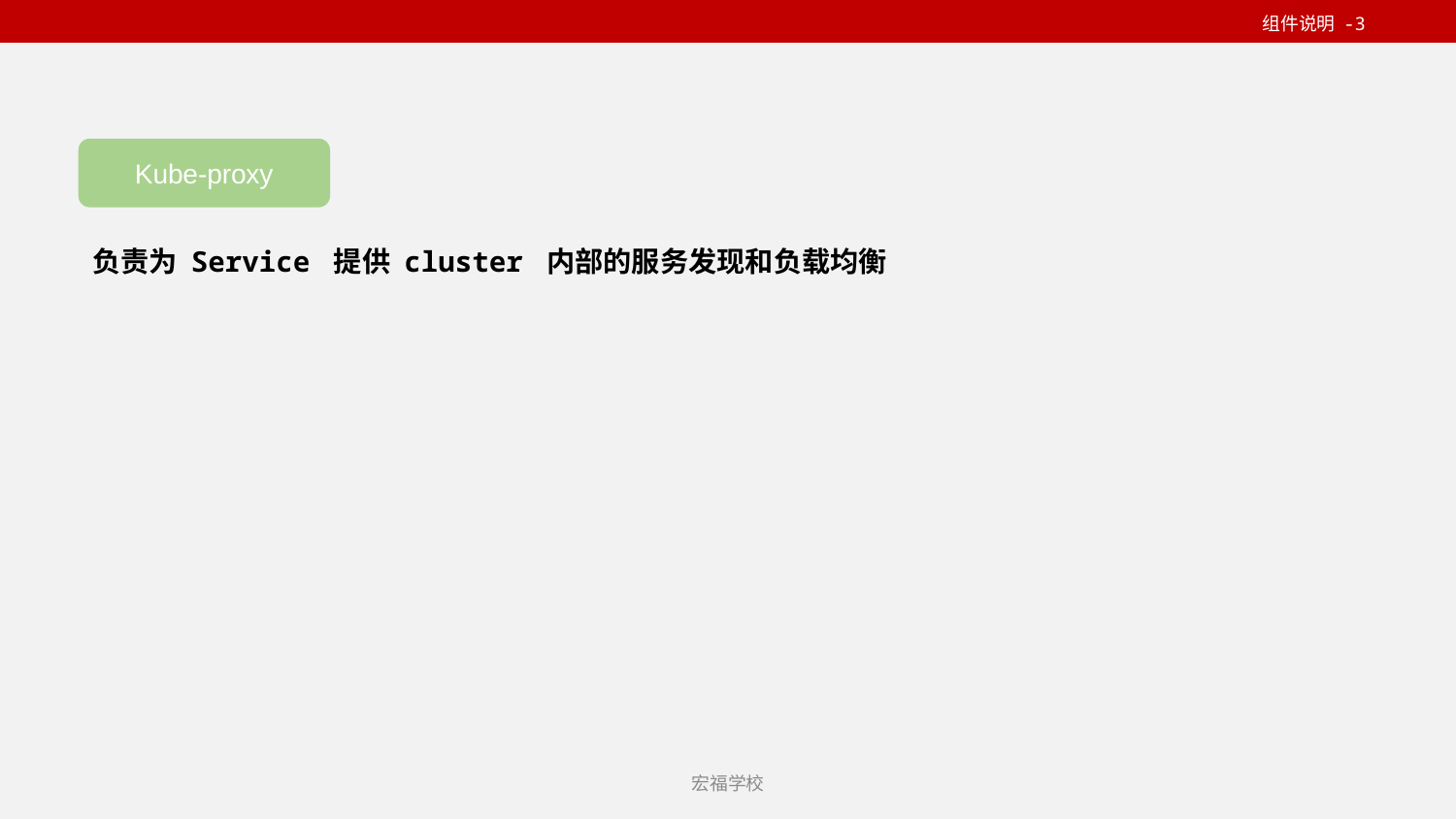

组件说明 -3
Kube-proxy
负责为 Service 提供 cluster 内部的服务发现和负载均衡
12
宏福学校